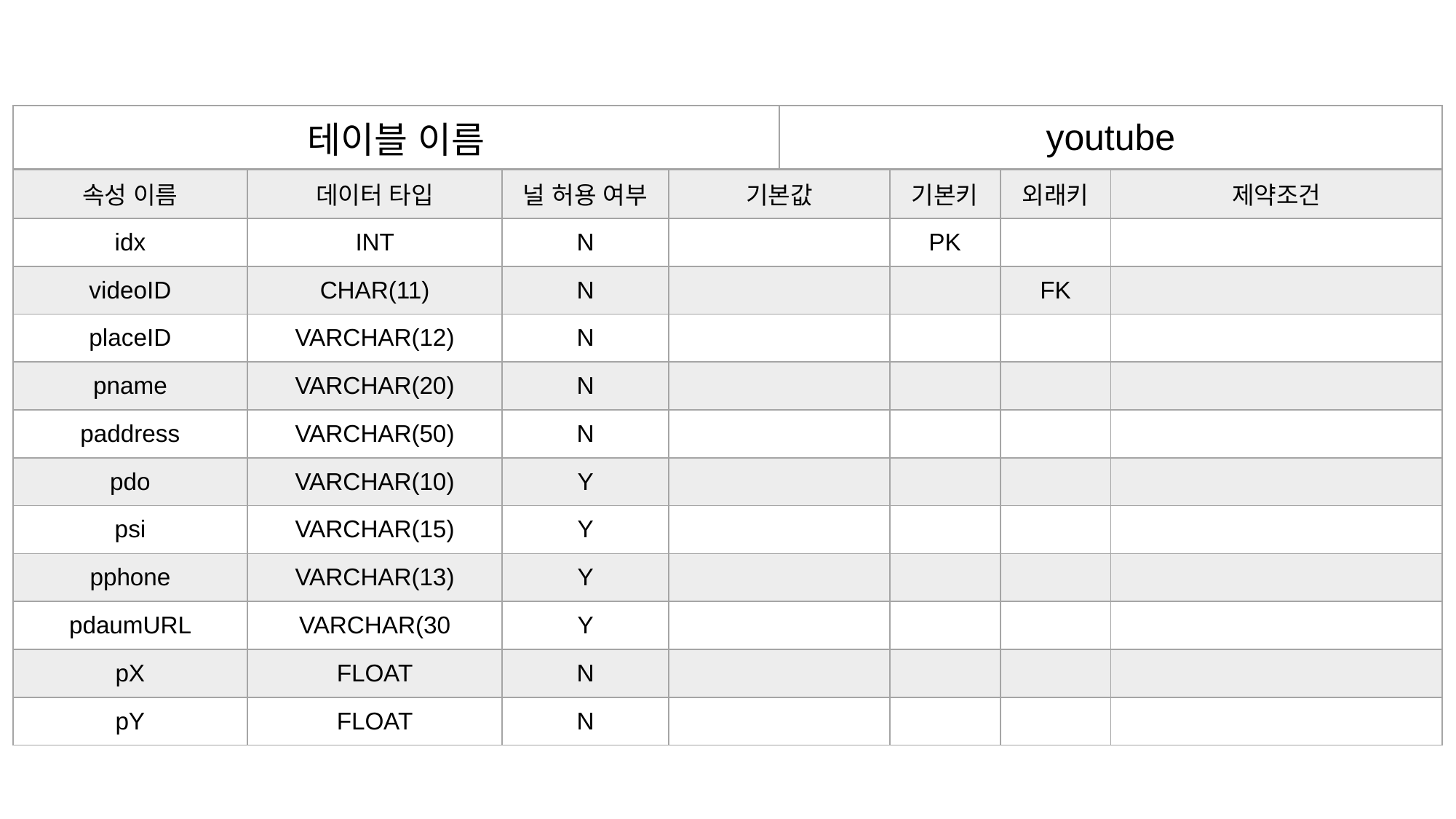

| 테이블 이름 |  |  |  | youtube | Customer |  |  |
| --- | --- | --- | --- | --- | --- | --- | --- |
| 속성 이름 | 데이터 타입 | 널 허용 여부 | 기본값 |  | 기본키 | 외래키 | 제약조건 |
| idx | INT | N |  |  | PK |  |  |
| videoID | CHAR(11) | N |  |  |  | FK |  |
| placeID | VARCHAR(12) | N |  |  |  |  |  |
| pname | VARCHAR(20) | N |  |  |  |  |  |
| paddress | VARCHAR(50) | N |  |  |  |  |  |
| pdo | VARCHAR(10) | Y |  |  |  |  |  |
| psi | VARCHAR(15) | Y |  |  |  |  |  |
| pphone | VARCHAR(13) | Y |  |  |  |  |  |
| pdaumURL | VARCHAR(30 | Y |  |  |  |  |  |
| pX | FLOAT | N |  |  |  |  |  |
| pY | FLOAT | N |  |  |  |  |  |